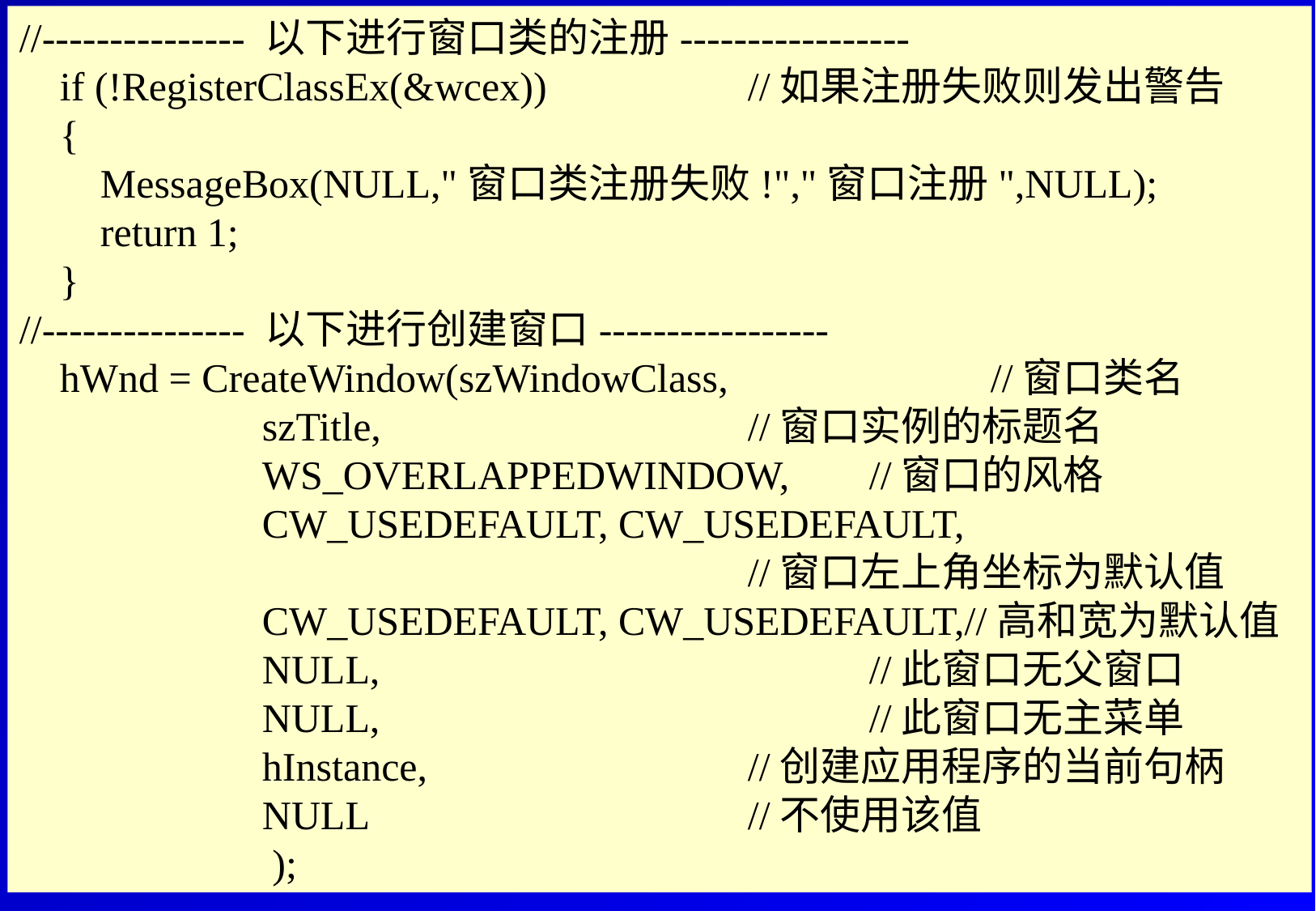

//--------------- 以下进行窗口类的注册-----------------
    if (!RegisterClassEx(&wcex))		//如果注册失败则发出警告
    {
        MessageBox(NULL,"窗口类注册失败!","窗口注册",NULL);
        return 1;
    }
//--------------- 以下进行创建窗口-----------------
    hWnd = CreateWindow(szWindowClass,			//窗口类名
        		szTitle,				//窗口实例的标题名
        		WS_OVERLAPPEDWINDOW,	//窗口的风格
        		CW_USEDEFAULT, CW_USEDEFAULT,
						//窗口左上角坐标为默认值
        		CW_USEDEFAULT, CW_USEDEFAULT,//高和宽为默认值
        		NULL,					//此窗口无父窗口
        		NULL,					//此窗口无主菜单
        		hInstance,			//创建应用程序的当前句柄
        		NULL				//不使用该值
    		 );